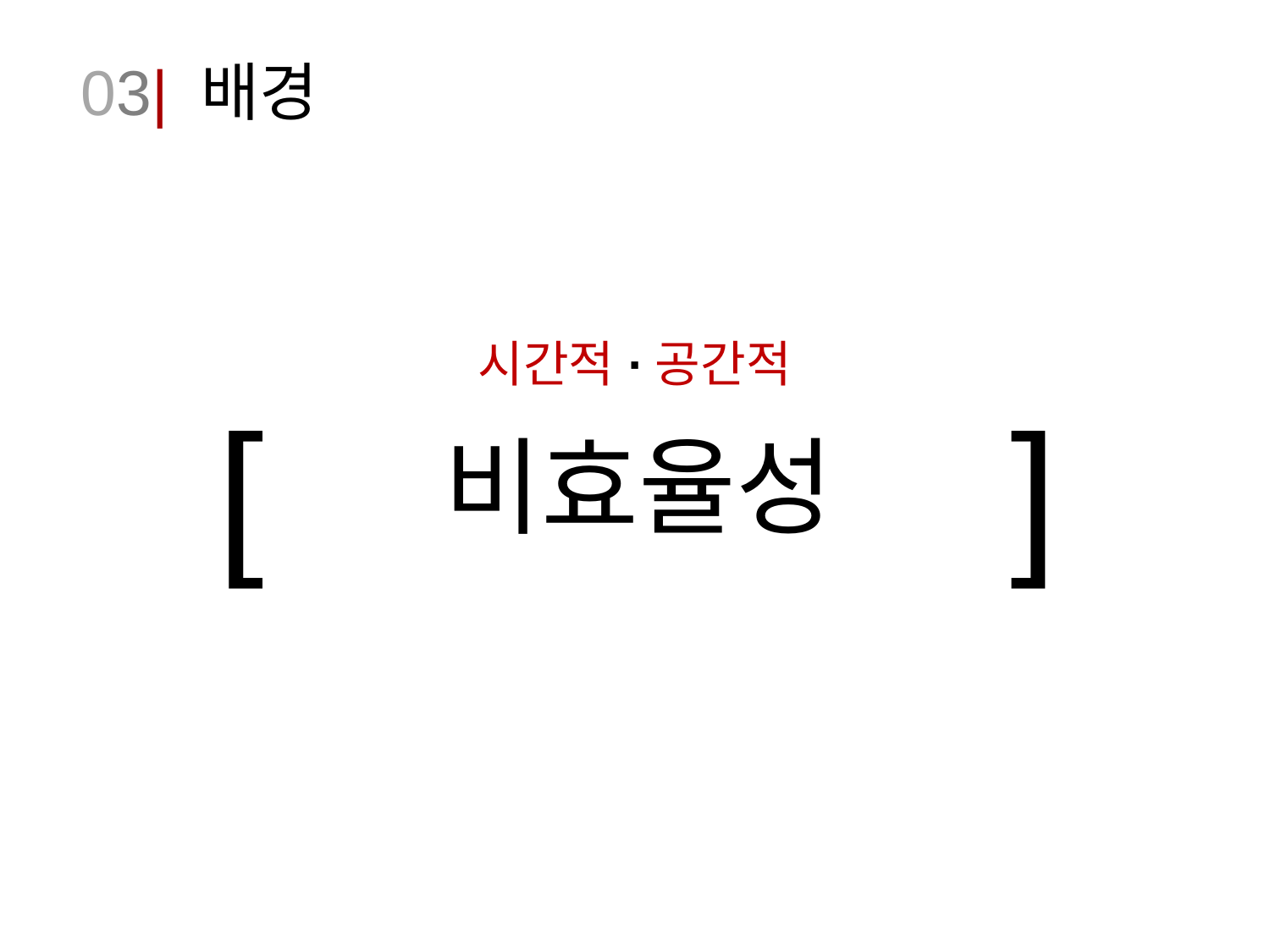

03| 배경
시간적 ∙ 공간적
[
]
비효율성